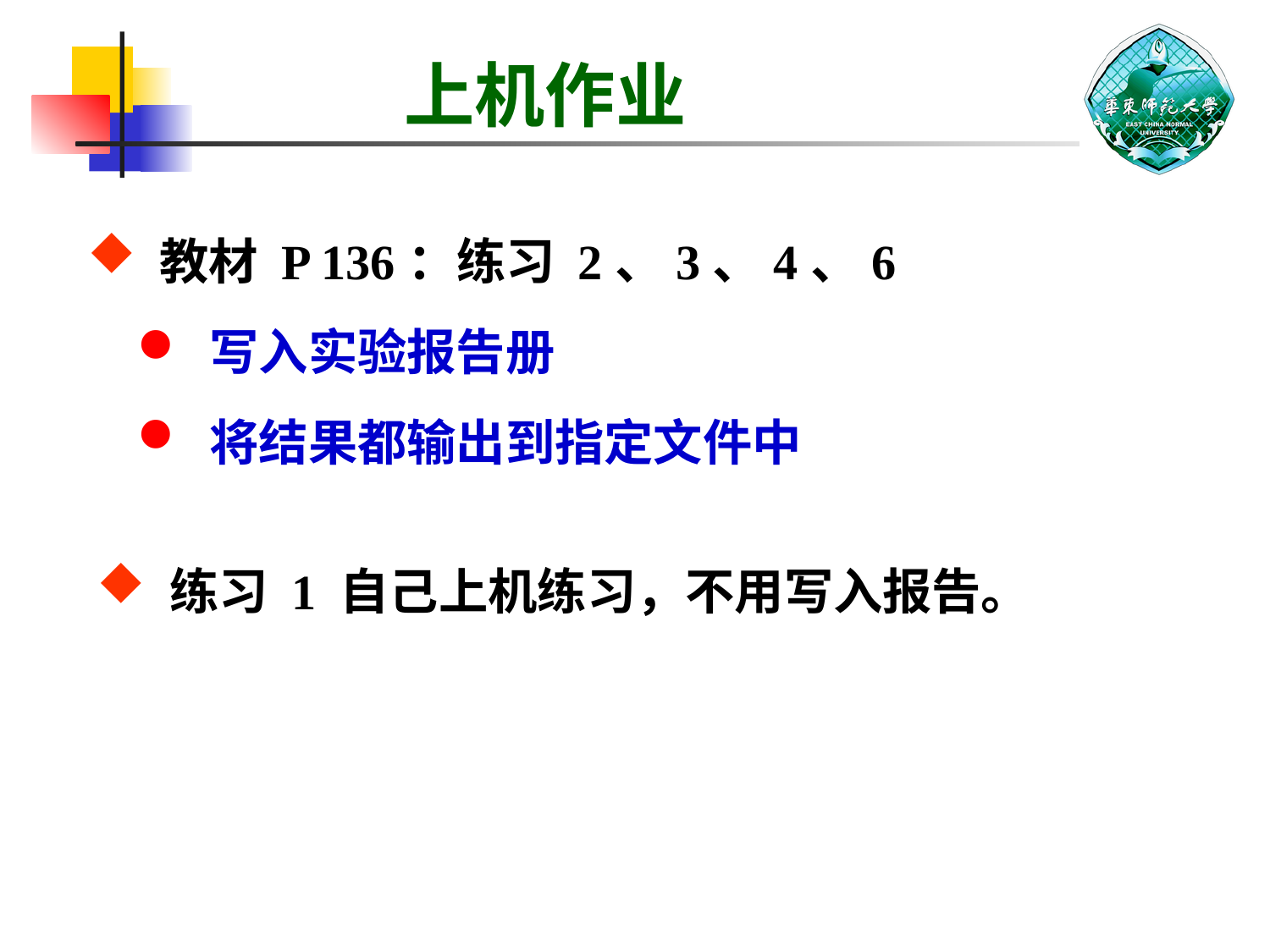

# 上机作业
 教材 P 136：练习 2、3、4、6
 写入实验报告册
 将结果都输出到指定文件中
 练习 1 自己上机练习，不用写入报告。